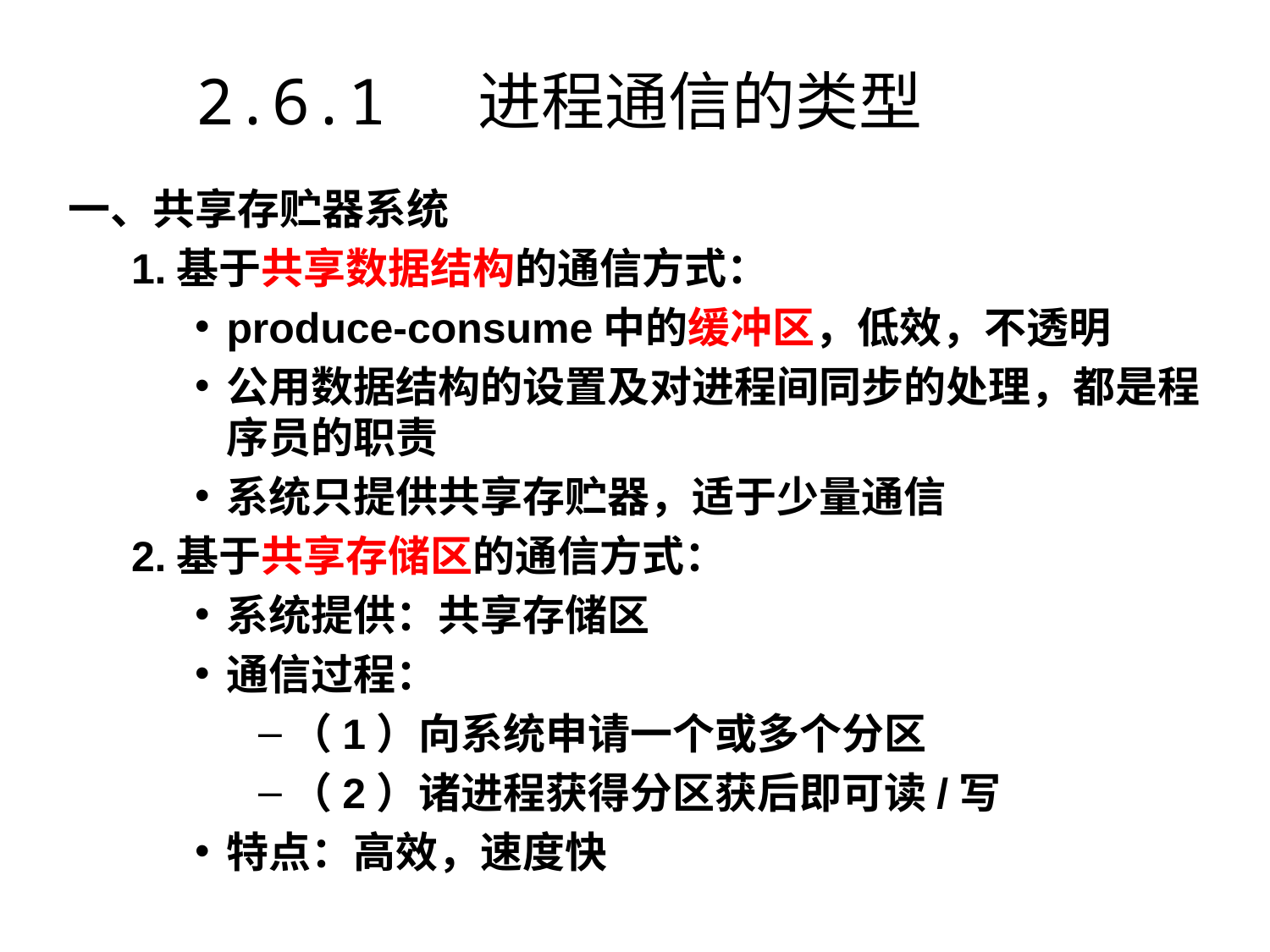

# 2.6.1  进程通信的类型
一、共享存贮器系统
1.基于共享数据结构的通信方式：
produce-consume中的缓冲区，低效，不透明
公用数据结构的设置及对进程间同步的处理，都是程序员的职责
系统只提供共享存贮器，适于少量通信
2.基于共享存储区的通信方式：
系统提供：共享存储区
通信过程：
（1）向系统申请一个或多个分区
（2）诸进程获得分区获后即可读/写
特点：高效，速度快